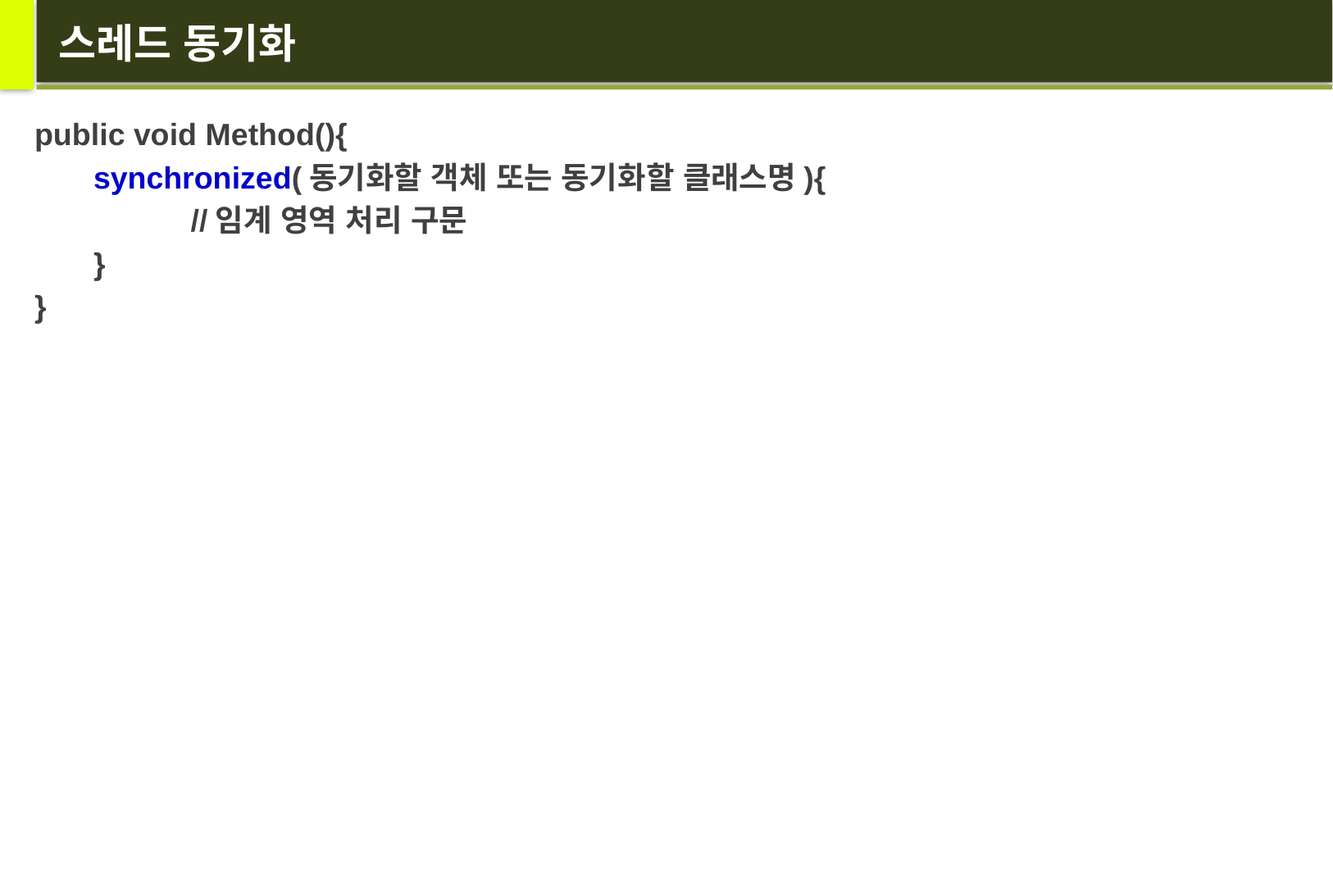

# 스레드 동기화
public void Method(){
	    synchronized(동기화할 객체 또는 동기화할 클래스명){
		 //임계 영역 처리 구문
	    }
}